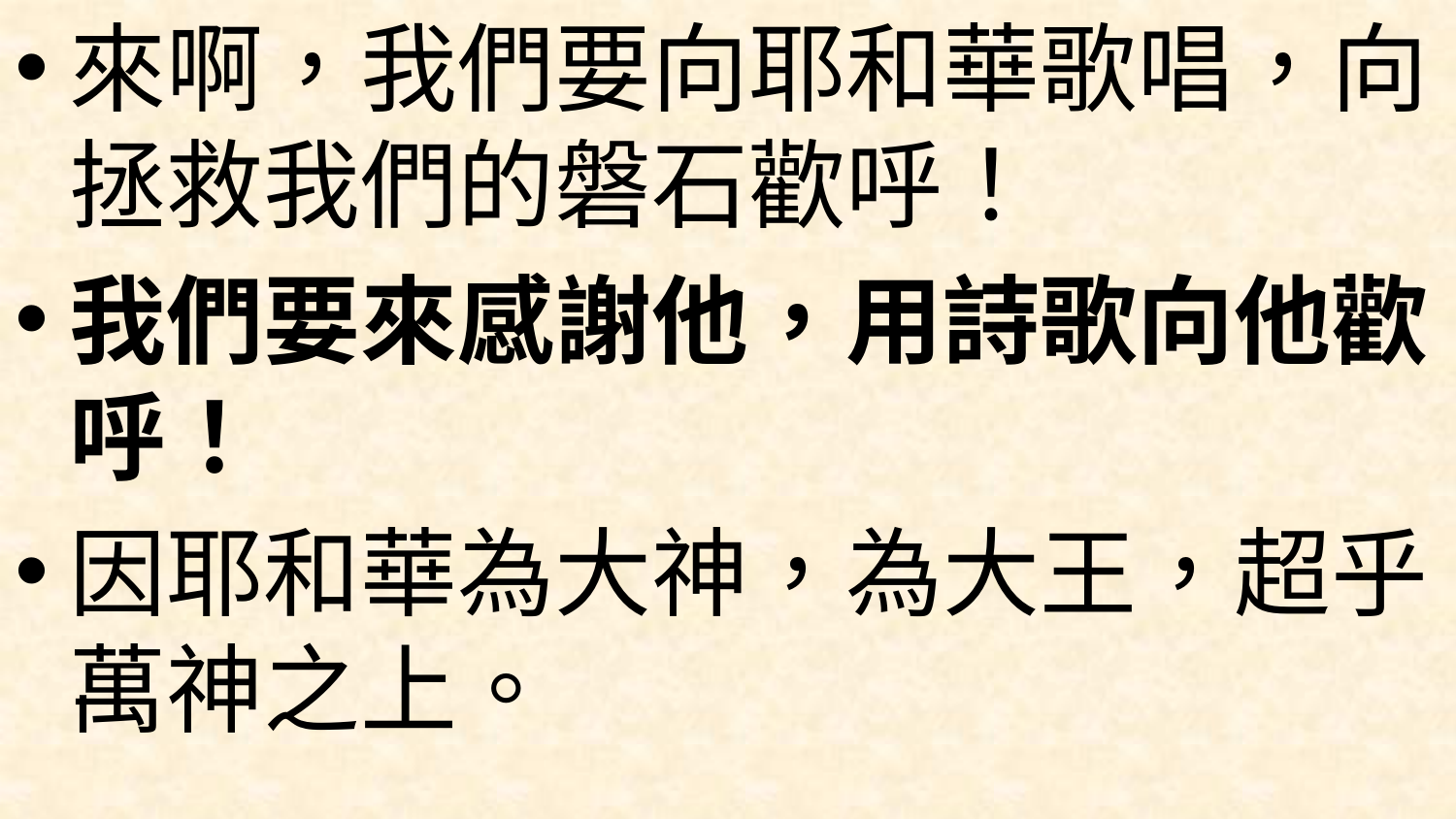

來啊，我們要向耶和華歌唱，向拯救我們的磐石歡呼！
我們要來感謝他，用詩歌向他歡呼！
因耶和華為大神，為大王，超乎萬神之上。